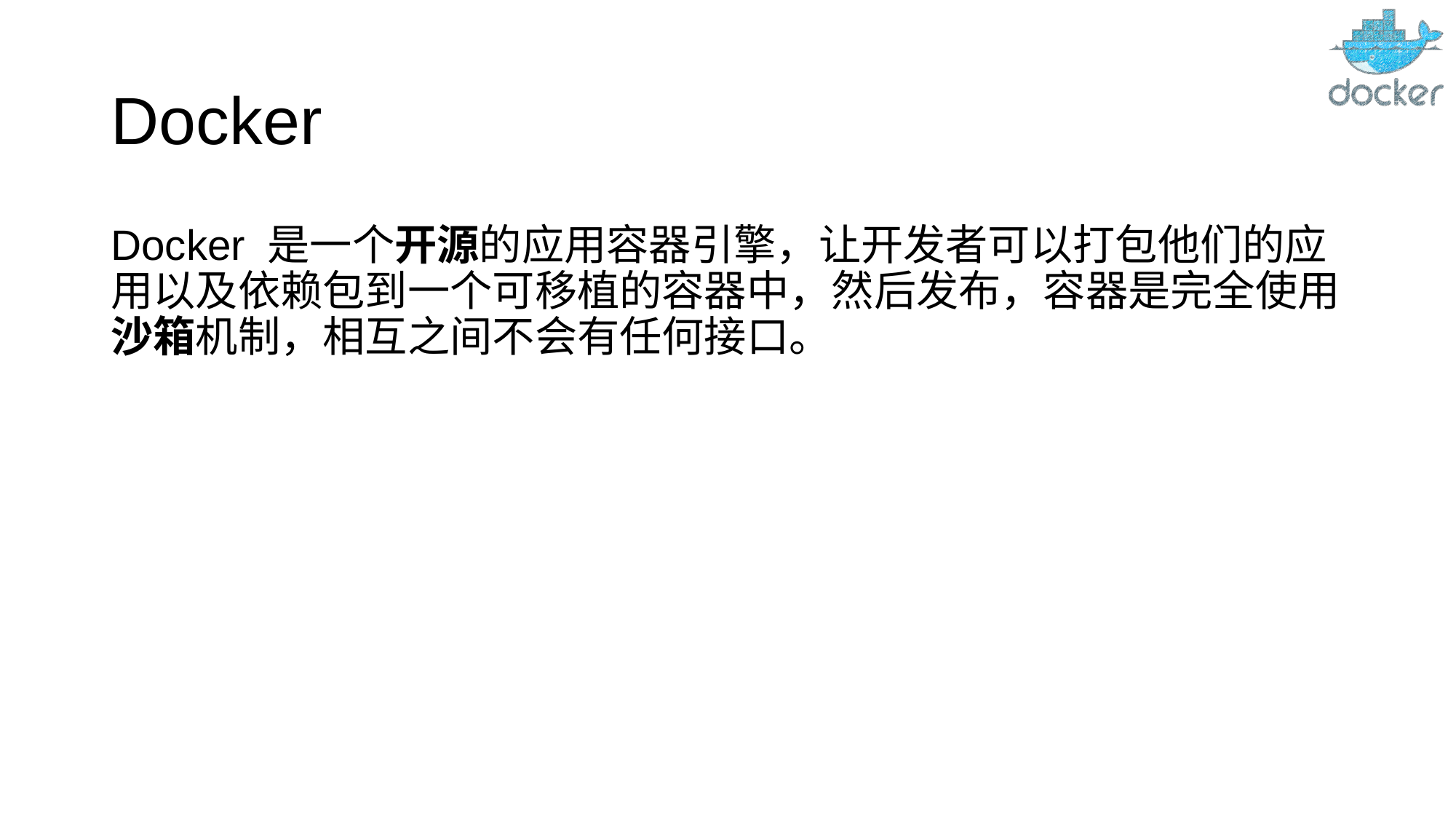

# Docker
Docker 是一个开源的应用容器引擎，让开发者可以打包他们的应用以及依赖包到一个可移植的容器中，然后发布，容器是完全使用沙箱机制，相互之间不会有任何接口。